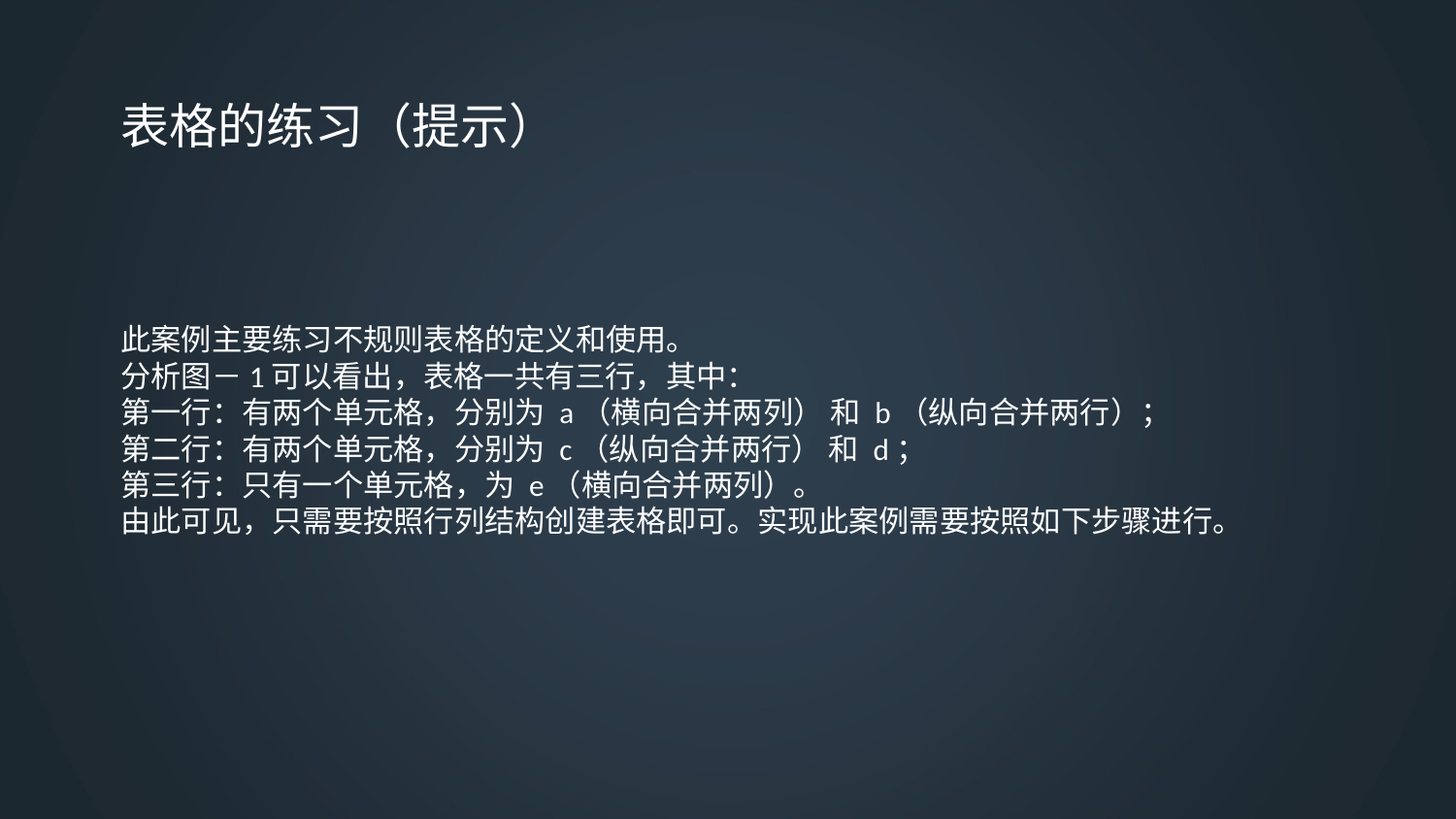

表格的练习（提示）

此案例主要练习不规则表格的定义和使用。
分析图－1可以看出，表格一共有三行，其中：
第一行：有两个单元格，分别为 a（横向合并两列） 和 b（纵向合并两行）；
第二行：有两个单元格，分别为 c（纵向合并两行） 和 d；
第三行：只有一个单元格，为 e（横向合并两列）。
由此可见，只需要按照行列结构创建表格即可。实现此案例需要按照如下步骤进行。